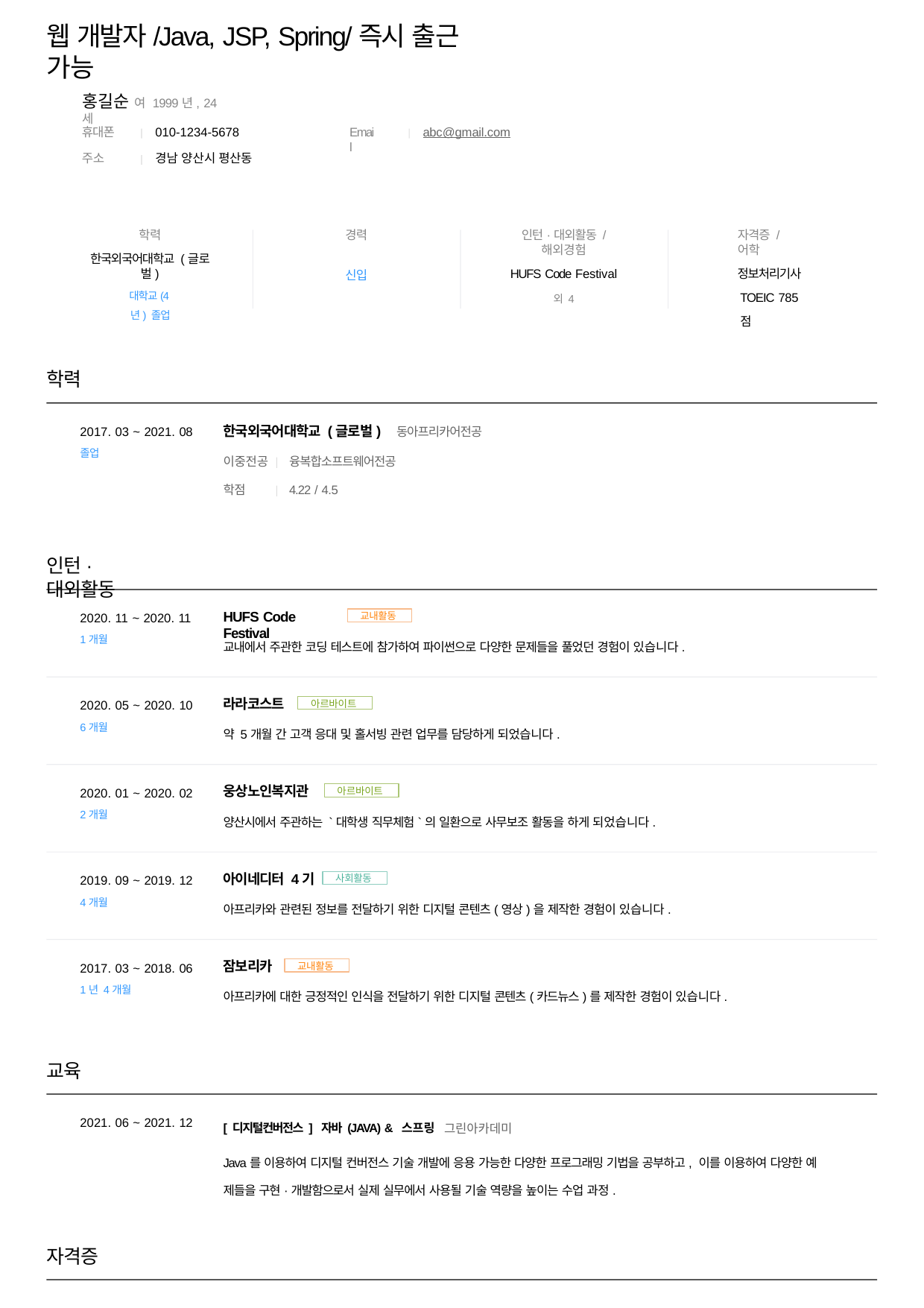

웹 개발자/Java, JSP, Spring/즉시 출근 가능
홍길순 여 1999년, 24세
휴대폰
주소
010-1234-5678
경남 양산시 평산동
Email
abc@gmail.com

학력
한국외국어대학교 (글로벌)
대학교(4년) 졸업
경력
인턴·대외활동 / 해외경험
HUFS Code Festival
외 4
자격증 / 어학
정보처리기사 TOEIC 785점

신입
학력

2017. 03 ~ 2021. 08
졸업
한국외국어대학교 (글로벌)
동아프리카어전공
이중전공	융복합소프트웨어전공
학점	4.22 / 4.5

인턴·대외활동

2020. 11 ~ 2020. 11
1개월
HUFS Code Festival
교내활동
교내에서 주관한 코딩 테스트에 참가하여 파이썬으로 다양한 문제들을 풀었던 경험이 있습니다.

2020. 05 ~ 2020. 10
6개월
라라코스트
아르바이트
약 5개월 간 고객 응대 및 홀서빙 관련 업무를 담당하게 되었습니다.

2020. 01 ~ 2020. 02
2개월
웅상노인복지관
아르바이트
양산시에서 주관하는 `대학생 직무체험`의 일환으로 사무보조 활동을 하게 되었습니다.

2019. 09 ~ 2019. 12
4개월
아이네디터 4기
사회활동
아프리카와 관련된 정보를 전달하기 위한 디지털 콘텐츠(영상)을 제작한 경험이 있습니다.

2017. 03 ~ 2018. 06
1년 4개월
잠보리카
교내활동
아프리카에 대한 긍정적인 인식을 전달하기 위한 디지털 콘텐츠(카드뉴스)를 제작한 경험이 있습니다.
교육

[디지털컨버전스] 자바(JAVA) & 스프링 그린아카데미
Java를 이용하여 디지털 컨버전스 기술 개발에 응용 가능한 다양한 프로그래밍 기법을 공부하고, 이를 이용하여 다양한 예 제들을 구현·개발함으로서 실제 실무에서 사용될 기술 역량을 높이는 수업 과정.
2021. 06 ~ 2021. 12
자격증